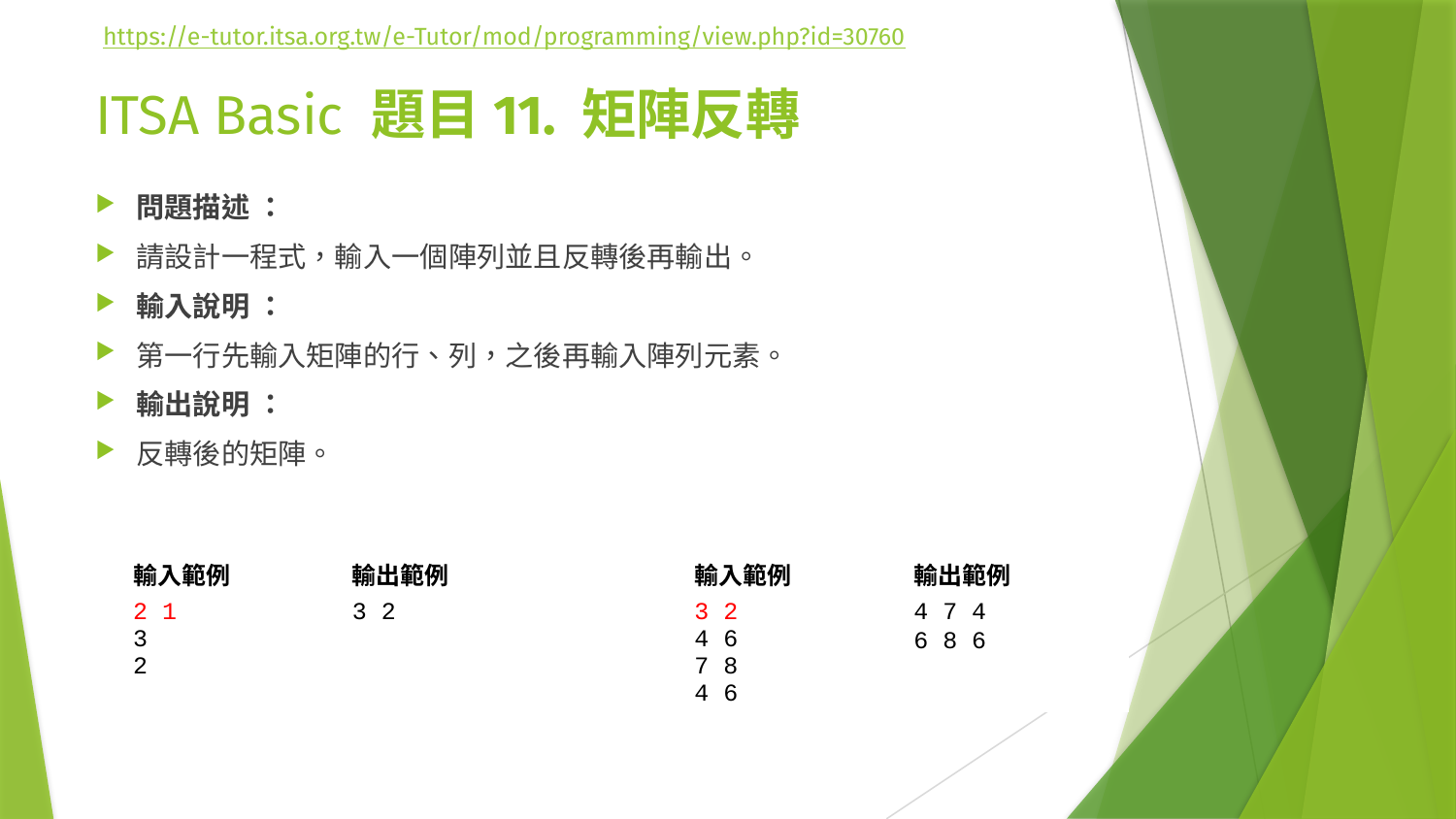

https://e-tutor.itsa.org.tw/e-Tutor/mod/programming/view.php?id=30760
# ITSA Basic 題目11. 矩陣反轉
問題描述 ：
請設計一程式，輸入一個陣列並且反轉後再輸出。
輸入說明 ：
第一行先輸入矩陣的行、列，之後再輸入陣列元素。
輸出說明 ：
反轉後的矩陣。

| 輸入範例 | 輸出範例 |
| --- | --- |
| 2 1 3 2 | 3 2 |
| 輸入範例 | 輸出範例 |
| --- | --- |
| 3 2 4 6 7 8 4 6 | 4 7 4 6 8 6 |